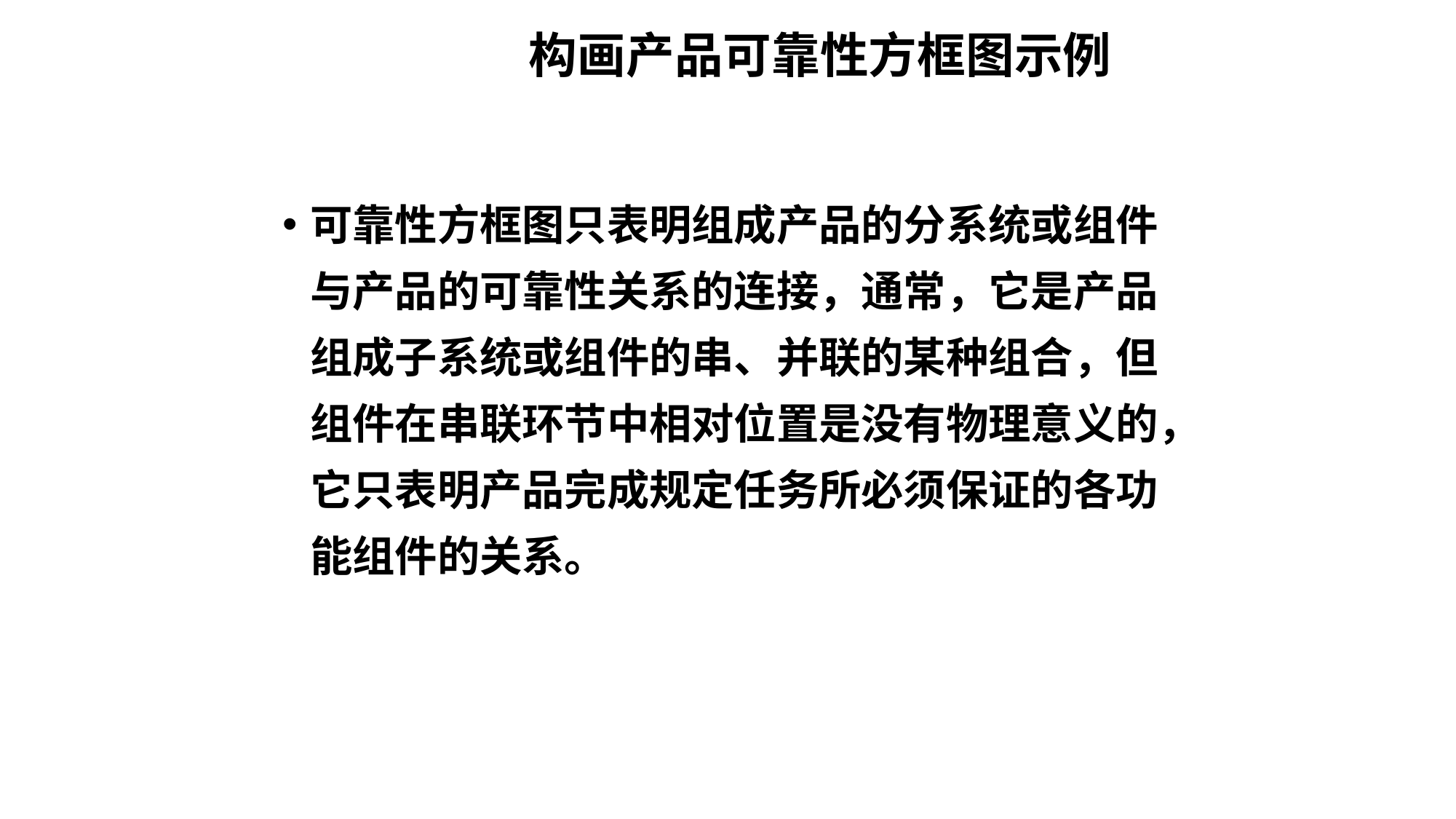

# 构画产品可靠性方框图示例
可靠性方框图只表明组成产品的分系统或组件与产品的可靠性关系的连接，通常，它是产品组成子系统或组件的串、并联的某种组合，但组件在串联环节中相对位置是没有物理意义的，它只表明产品完成规定任务所必须保证的各功能组件的关系。